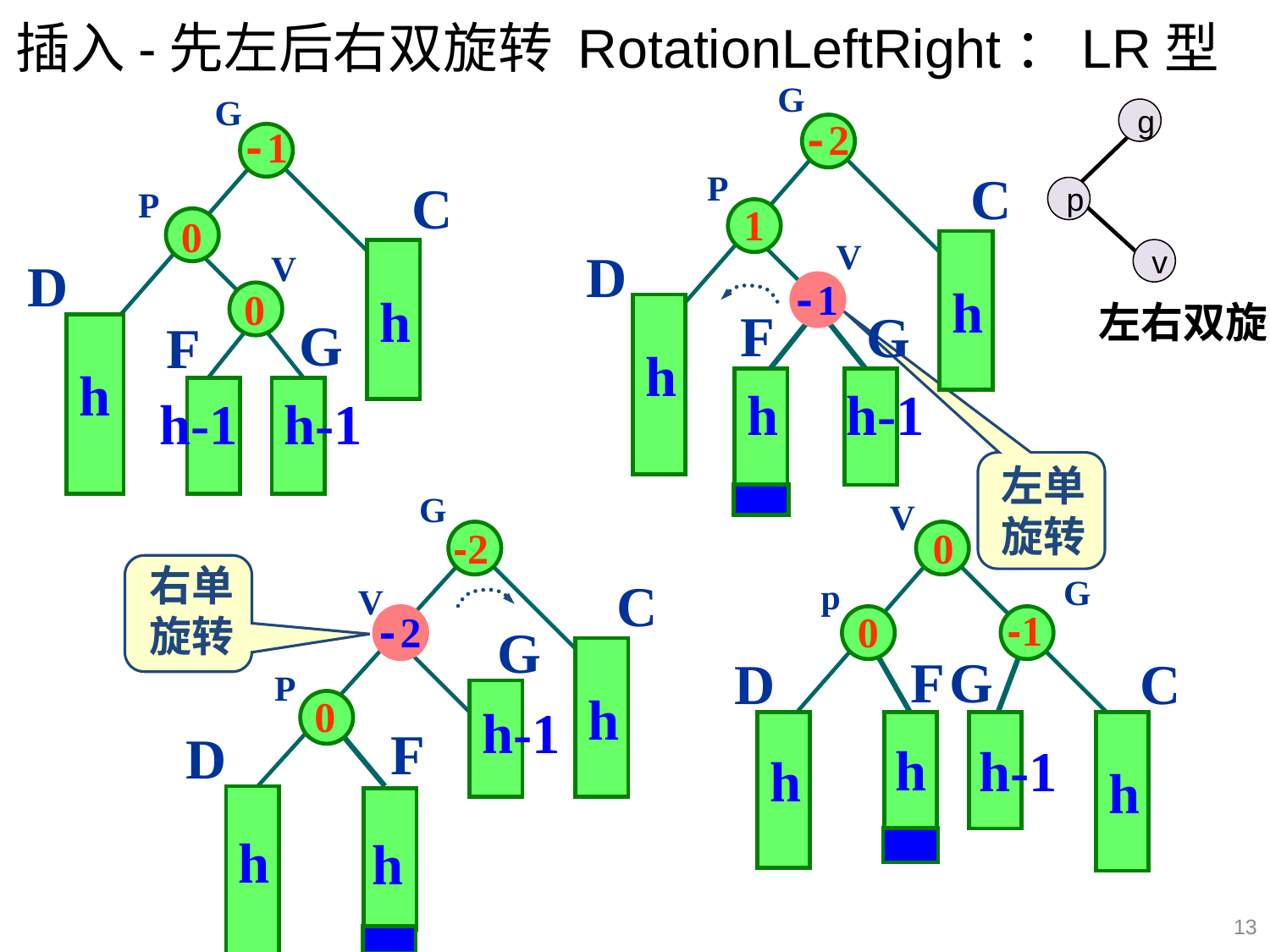

# 插入-先左后右双旋转 RotationLeftRight：LR型
G
-2

h

h

h
h-1

C
P
1
V
D
-1
F
G

左单
旋转
G
-1

C
P
0

V
h
D

0

G
F
h

h-1
h-1
g

p

v
左右双旋

G
-2

C
-2

G
h

P

0

h-1
F
D

h

h

V
V
0

G
p
-1
0

C

h
h-1
F
G
D
h

h

右单
旋转

13